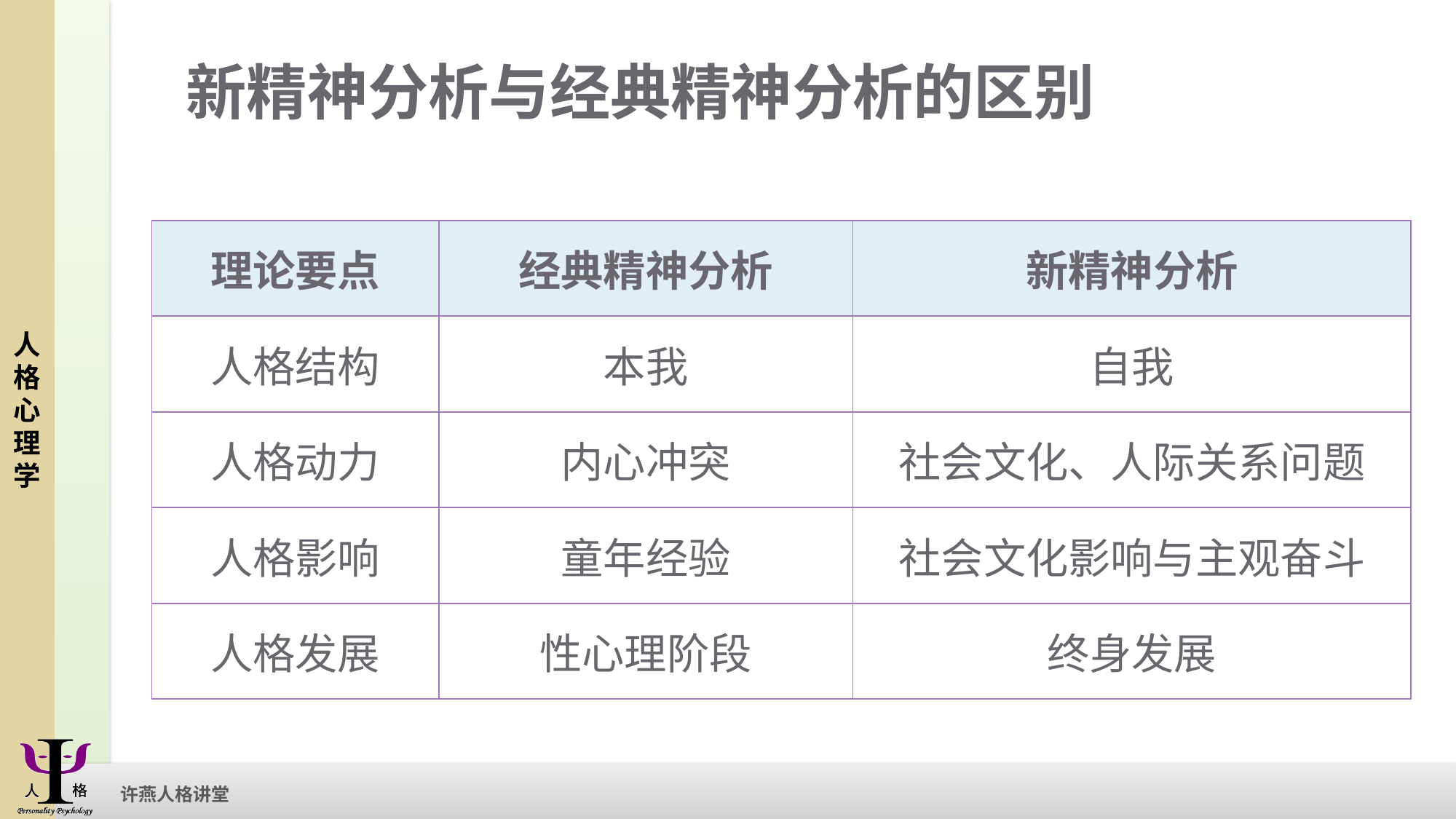

# 新精神分析与经典精神分析的区别
| 理论要点 | 经典精神分析 | 新精神分析 |
| --- | --- | --- |
| 人格结构 | 本我 | 自我 |
| 人格动力 | 内心冲突 | 社会文化、人际关系问题 |
| 人格影响 | 童年经验 | 社会文化影响与主观奋斗 |
| 人格发展 | 性心理阶段 | 终身发展 |